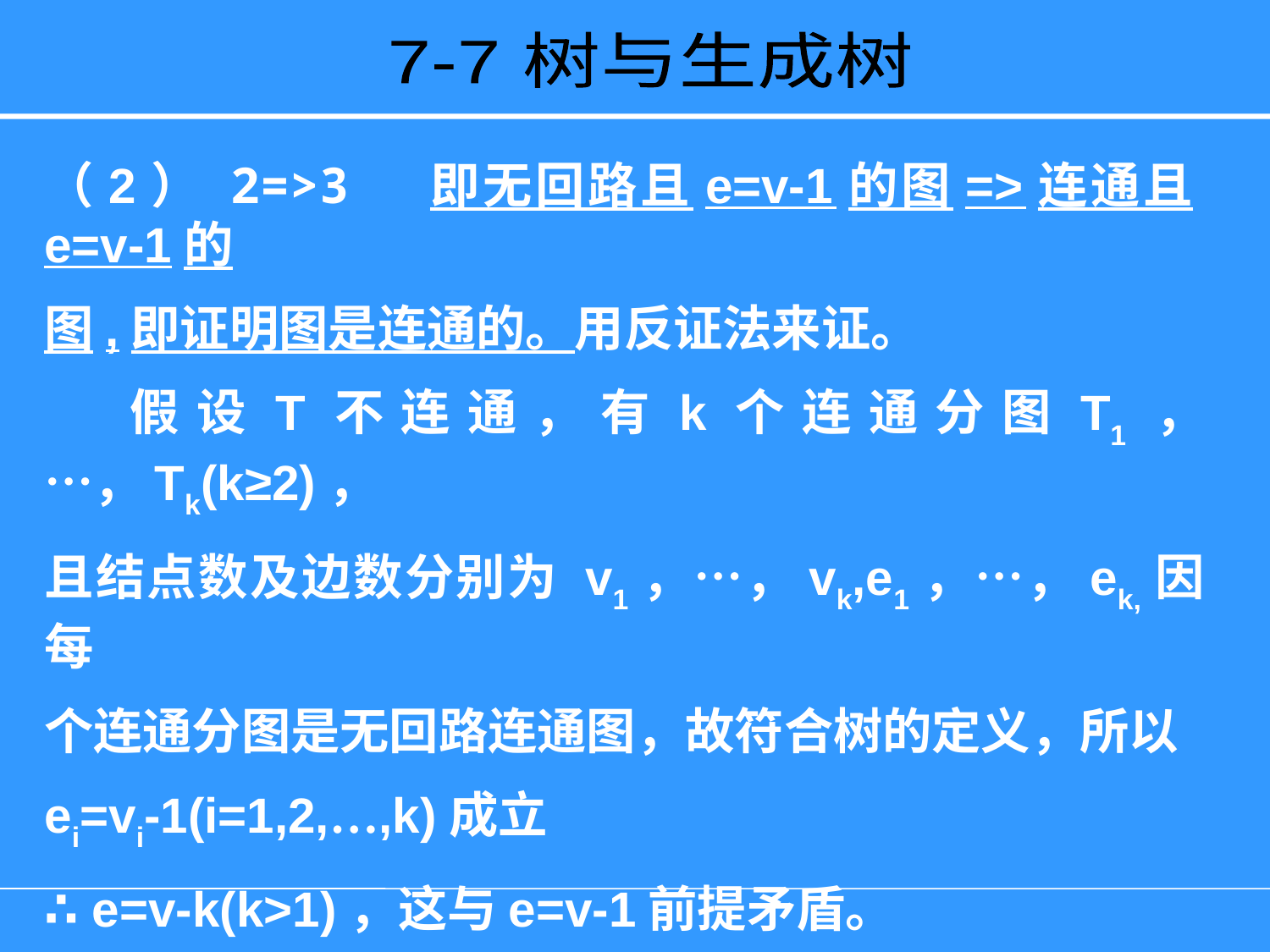

7-7 树与生成树

（2） 2=>3  即无回路且e=v-1的图=>连通且e=v-1的
图,即证明图是连通的。用反证法来证。
  假设T不连通，有k个连通分图T1，…，Tk(k≥2)，
且结点数及边数分别为 v1，…，vk,e1，…，ek,因每
个连通分图是无回路连通图，故符合树的定义，所以
ei=vi-1(i=1,2,…,k)成立
∴ e=v-k(k>1)，这与e=v-1前提矛盾。
∴ T连通且具有e=v-1的图 。